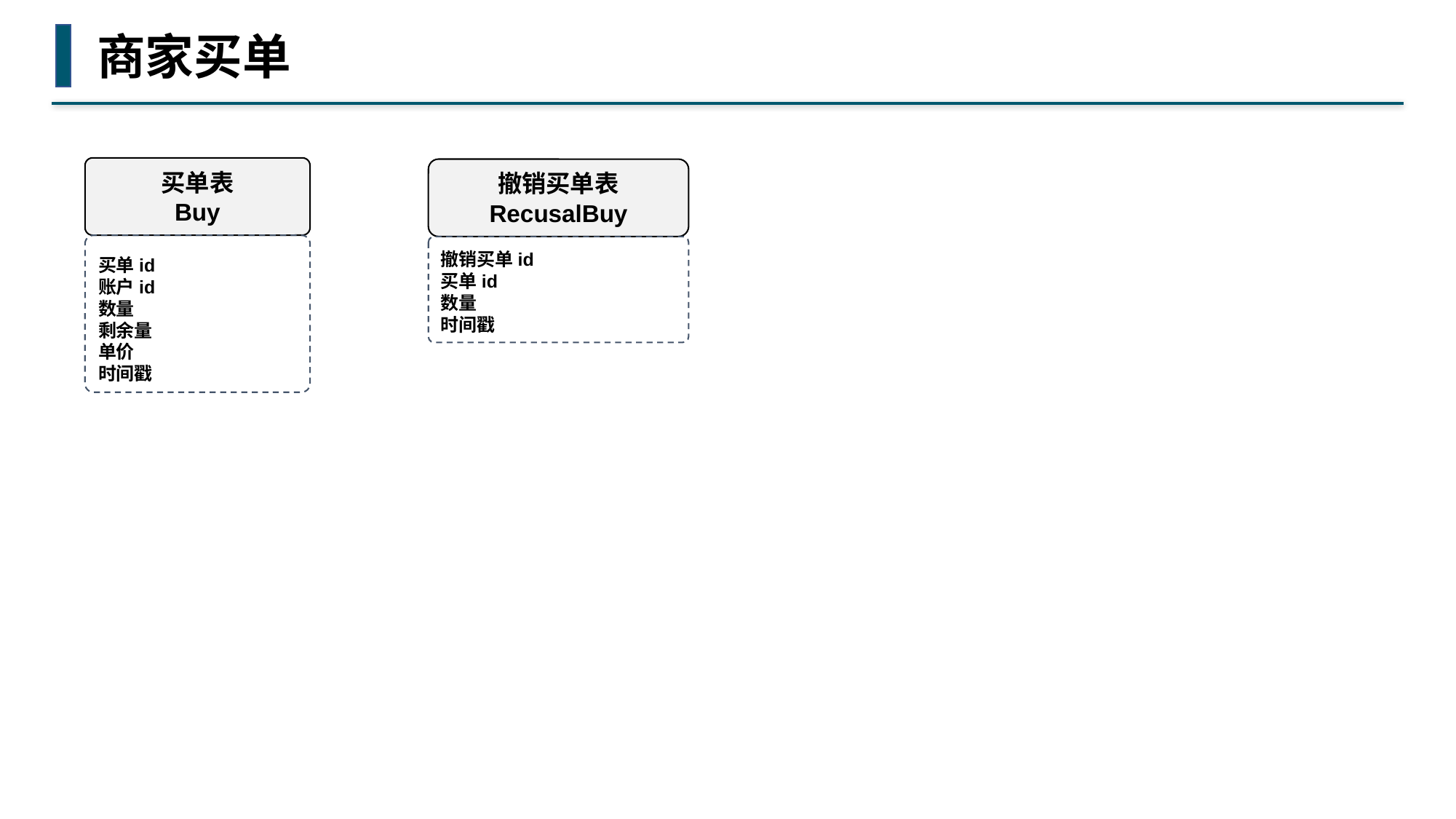

商家买单

买单表
Buy
撤销买单表
RecusalBuy
买单id
账户id
数量
剩余量
单价
时间戳

撤销买单id
买单id
数量
时间戳